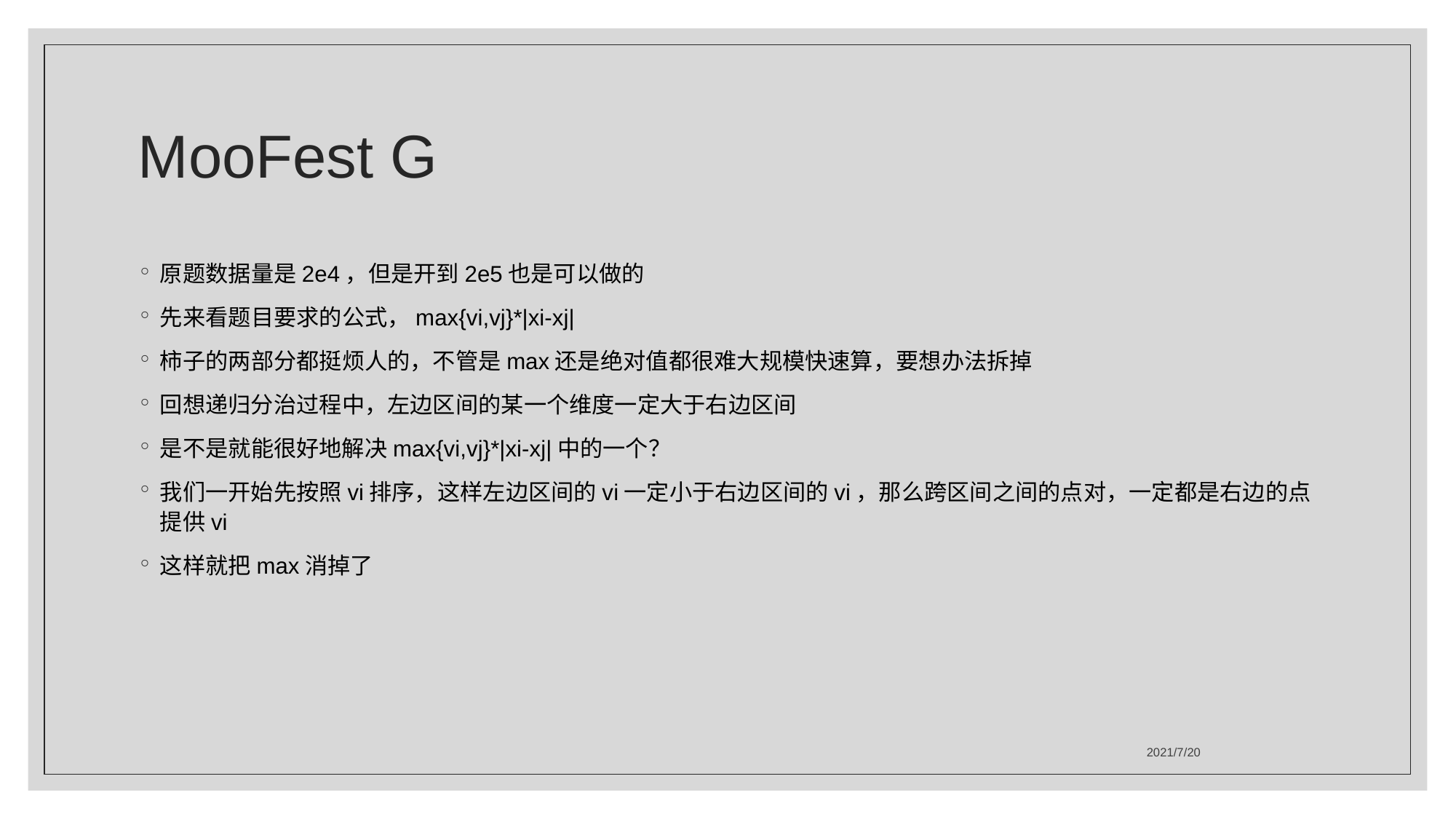

# MooFest G
原题数据量是2e4，但是开到2e5也是可以做的
先来看题目要求的公式，max{vi,vj}*|xi-xj|
柿子的两部分都挺烦人的，不管是max还是绝对值都很难大规模快速算，要想办法拆掉
回想递归分治过程中，左边区间的某一个维度一定大于右边区间
是不是就能很好地解决max{vi,vj}*|xi-xj|中的一个？
我们一开始先按照vi排序，这样左边区间的vi一定小于右边区间的vi，那么跨区间之间的点对，一定都是右边的点提供vi
这样就把max消掉了
2021/7/20